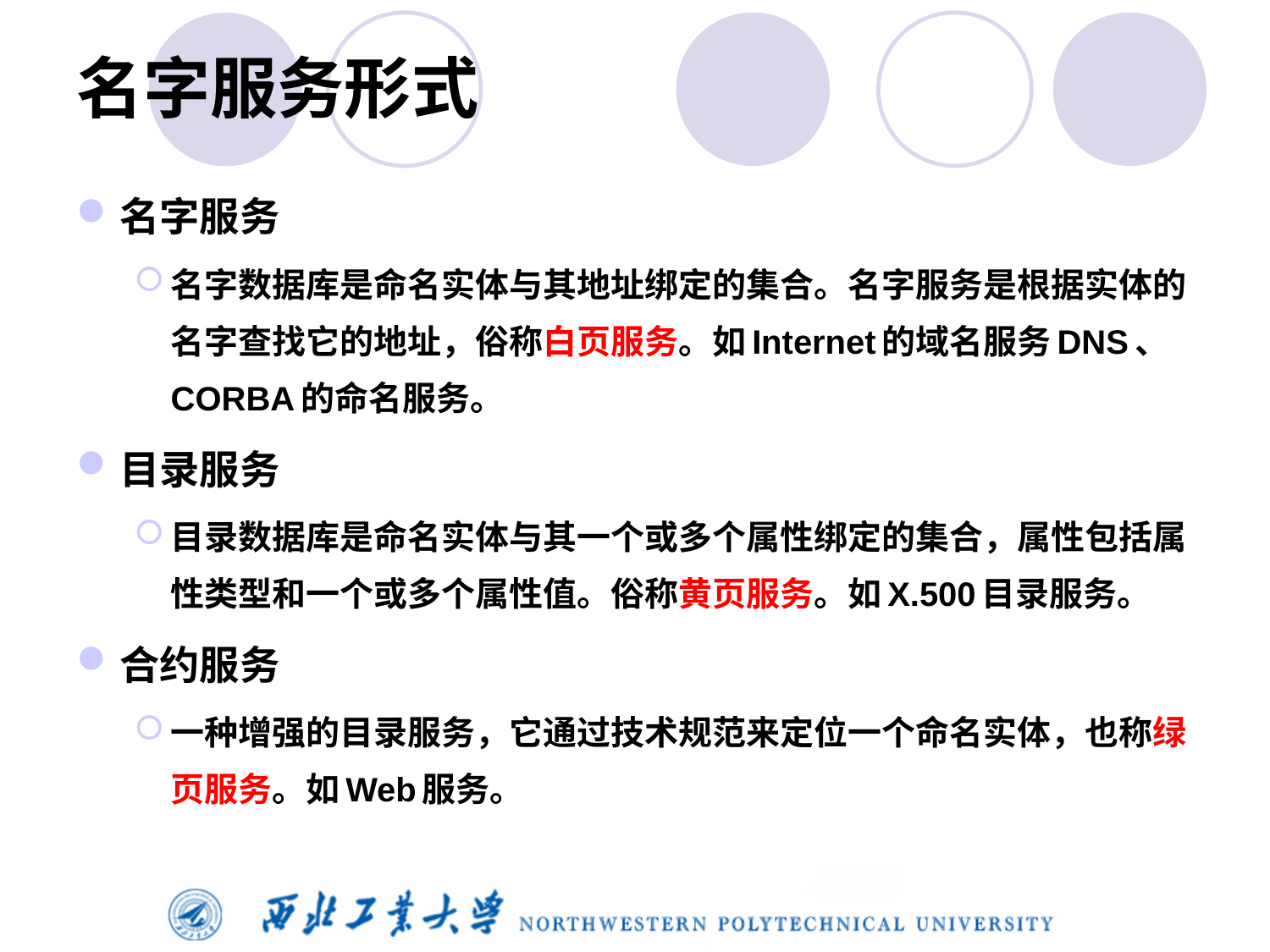

# 名字服务形式
名字服务
名字数据库是命名实体与其地址绑定的集合。名字服务是根据实体的名字查找它的地址，俗称白页服务。如Internet的域名服务DNS、CORBA的命名服务。
目录服务
目录数据库是命名实体与其一个或多个属性绑定的集合，属性包括属性类型和一个或多个属性值。俗称黄页服务。如X.500目录服务。
合约服务
一种增强的目录服务，它通过技术规范来定位一个命名实体，也称绿页服务。如Web服务。